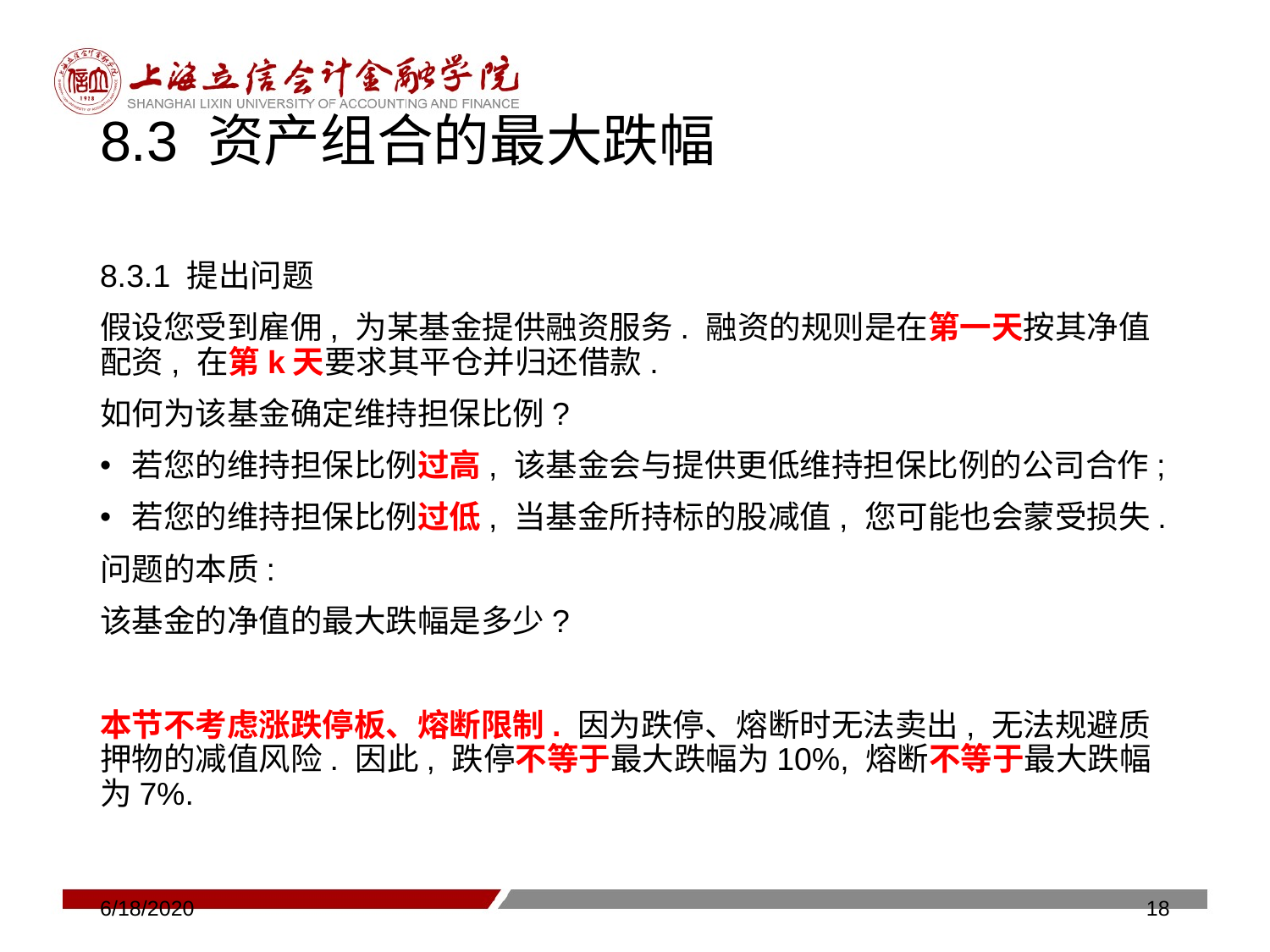

# 8.3 资产组合的最大跌幅
8.3.1 提出问题
假设您受到雇佣, 为某基金提供融资服务. 融资的规则是在第一天按其净值配资, 在第k天要求其平仓并归还借款.
如何为该基金确定维持担保比例?
若您的维持担保比例过高, 该基金会与提供更低维持担保比例的公司合作;
若您的维持担保比例过低, 当基金所持标的股减值, 您可能也会蒙受损失.
问题的本质:
该基金的净值的最大跌幅是多少?

本节不考虑涨跌停板、熔断限制. 因为跌停、熔断时无法卖出, 无法规避质押物的减值风险. 因此, 跌停不等于最大跌幅为10%, 熔断不等于最大跌幅为7%.
6/18/2020

18